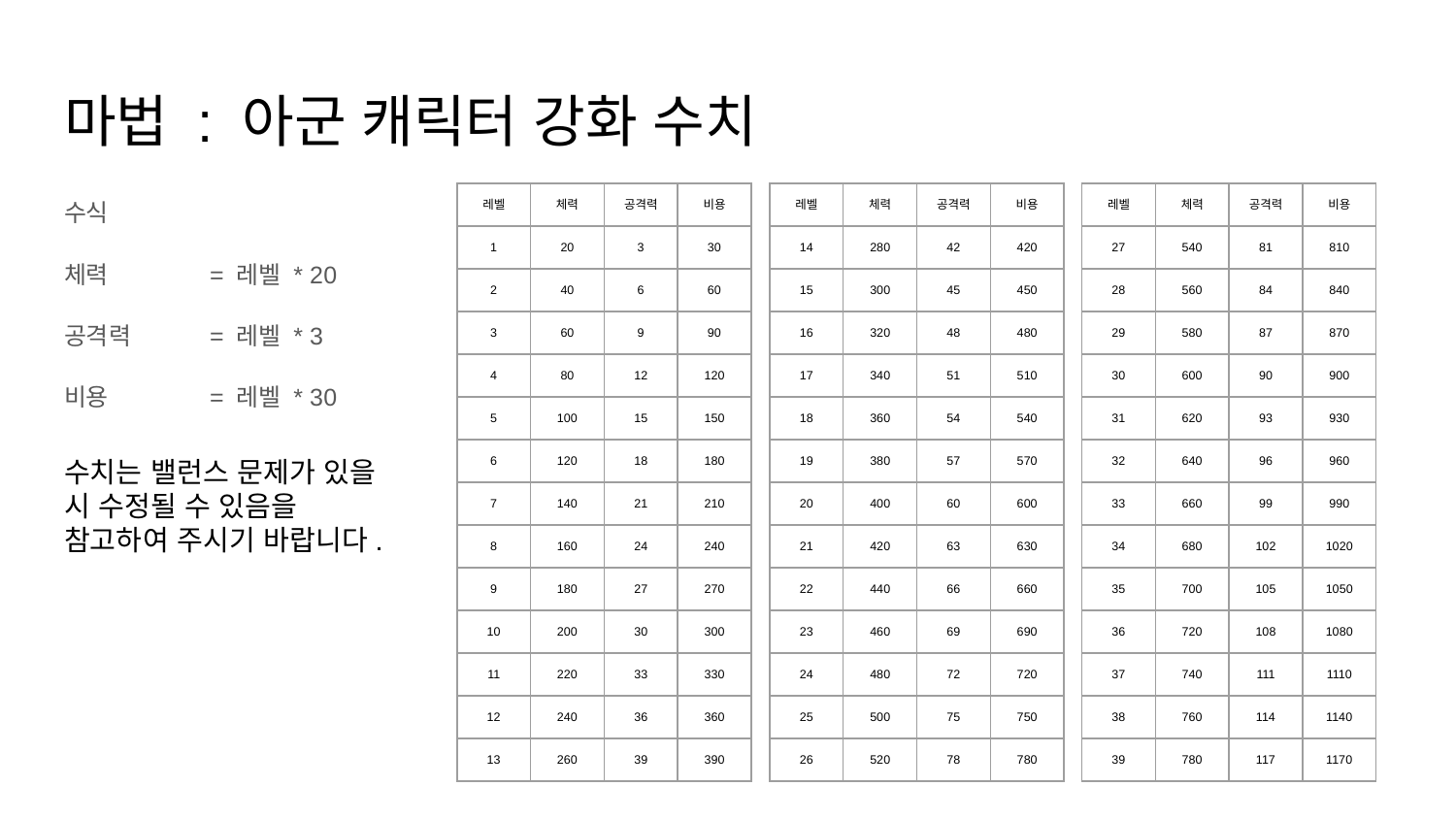

# 마법 : 아군 캐릭터 강화 수치
| 레벨 | 체력 | 공격력 | 비용 |
| --- | --- | --- | --- |
| 1 | 20 | 3 | 30 |
| 2 | 40 | 6 | 60 |
| 3 | 60 | 9 | 90 |
| 4 | 80 | 12 | 120 |
| 5 | 100 | 15 | 150 |
| 6 | 120 | 18 | 180 |
| 7 | 140 | 21 | 210 |
| 8 | 160 | 24 | 240 |
| 9 | 180 | 27 | 270 |
| 10 | 200 | 30 | 300 |
| 11 | 220 | 33 | 330 |
| 12 | 240 | 36 | 360 |
| 13 | 260 | 39 | 390 |
| 레벨 | 체력 | 공격력 | 비용 |
| --- | --- | --- | --- |
| 14 | 280 | 42 | 420 |
| 15 | 300 | 45 | 450 |
| 16 | 320 | 48 | 480 |
| 17 | 340 | 51 | 510 |
| 18 | 360 | 54 | 540 |
| 19 | 380 | 57 | 570 |
| 20 | 400 | 60 | 600 |
| 21 | 420 | 63 | 630 |
| 22 | 440 | 66 | 660 |
| 23 | 460 | 69 | 690 |
| 24 | 480 | 72 | 720 |
| 25 | 500 | 75 | 750 |
| 26 | 520 | 78 | 780 |
| 레벨 | 체력 | 공격력 | 비용 |
| --- | --- | --- | --- |
| 27 | 540 | 81 | 810 |
| 28 | 560 | 84 | 840 |
| 29 | 580 | 87 | 870 |
| 30 | 600 | 90 | 900 |
| 31 | 620 | 93 | 930 |
| 32 | 640 | 96 | 960 |
| 33 | 660 | 99 | 990 |
| 34 | 680 | 102 | 1020 |
| 35 | 700 | 105 | 1050 |
| 36 | 720 | 108 | 1080 |
| 37 | 740 | 111 | 1110 |
| 38 | 760 | 114 | 1140 |
| 39 | 780 | 117 | 1170 |
수식
체력	= 레벨 * 20
공격력	= 레벨 * 3
비용	= 레벨 * 30
수치는 밸런스 문제가 있을 시 수정될 수 있음을 참고하여 주시기 바랍니다.